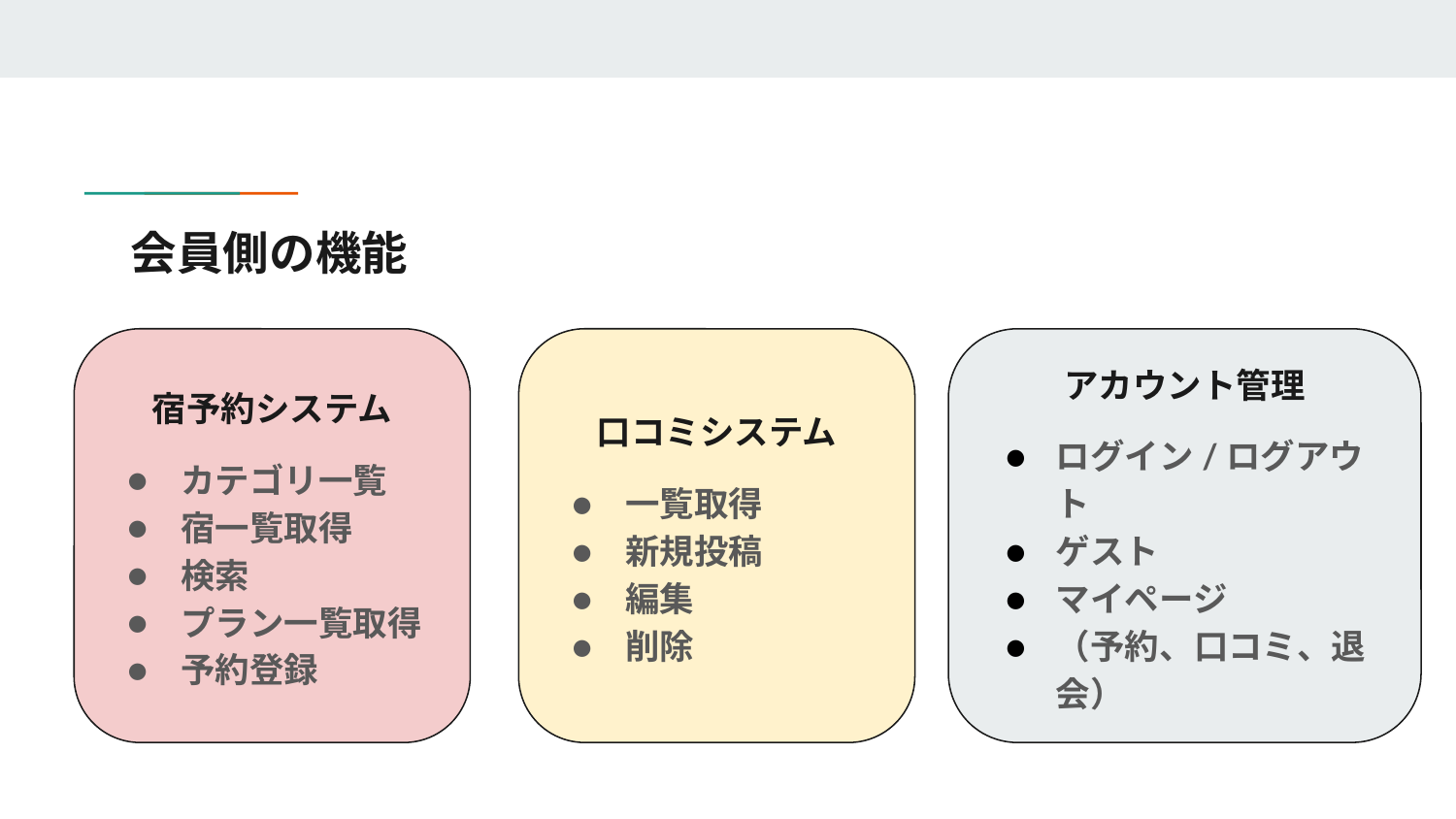

# 会員側の機能
宿予約システム
カテゴリ一覧
宿一覧取得
検索
プラン一覧取得
予約登録
口コミシステム
一覧取得
新規投稿
編集
削除
アカウント管理
ログイン/ログアウト
ゲスト
マイページ
（予約、口コミ、退会）